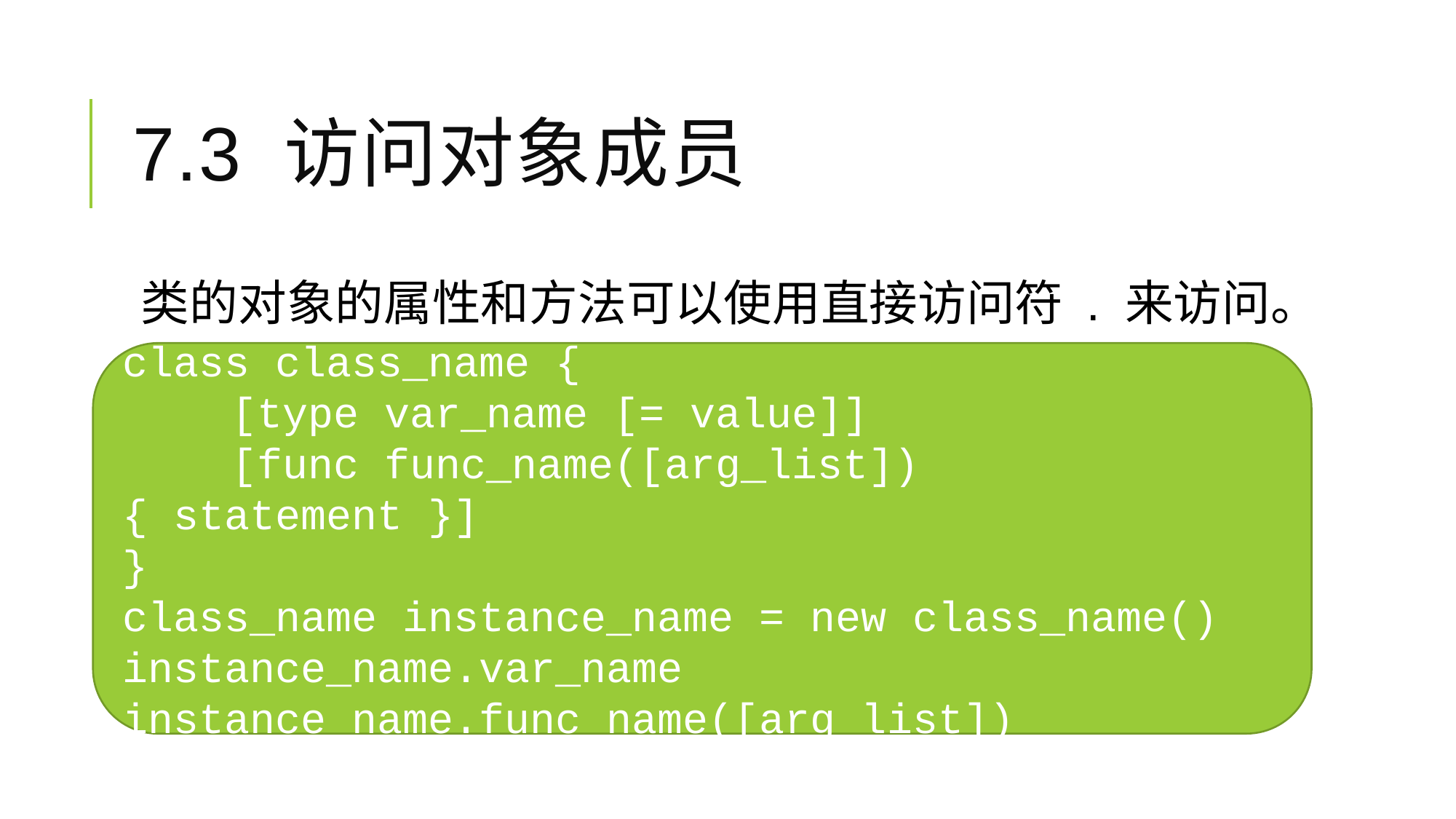

# 7.3 访问对象成员
类的对象的属性和方法可以使用直接访问符 . 来访问。

class class_name {
	[type var_name [= value]]
	[func func_name([arg_list]) { statement }]
}
class_name instance_name = new class_name()
instance_name.var_name
instance_name.func_name([arg_list])